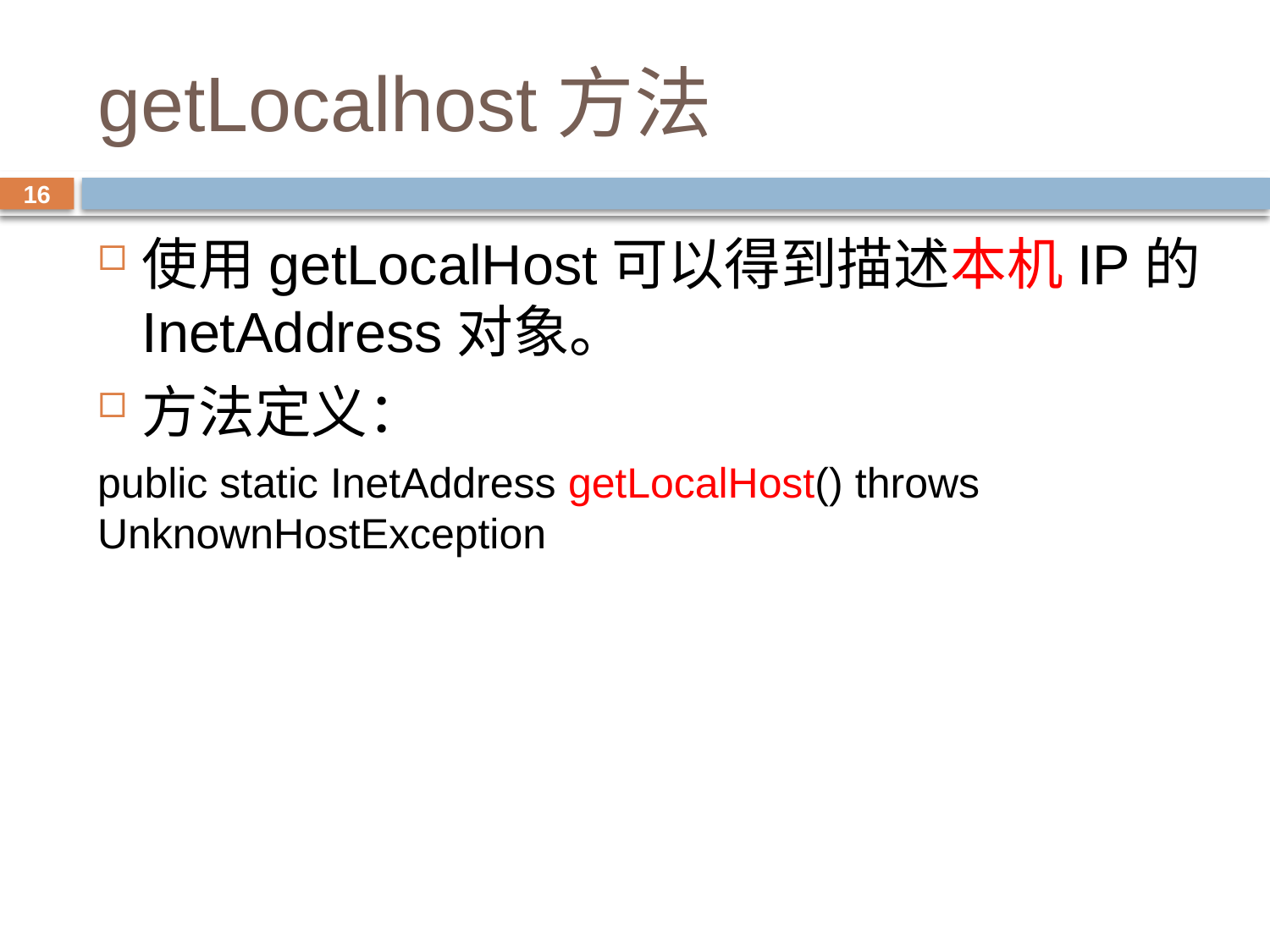

# getLocalhost方法
16
使用getLocalHost可以得到描述本机IP的InetAddress对象。
方法定义：
public static InetAddress getLocalHost() throws UnknownHostException